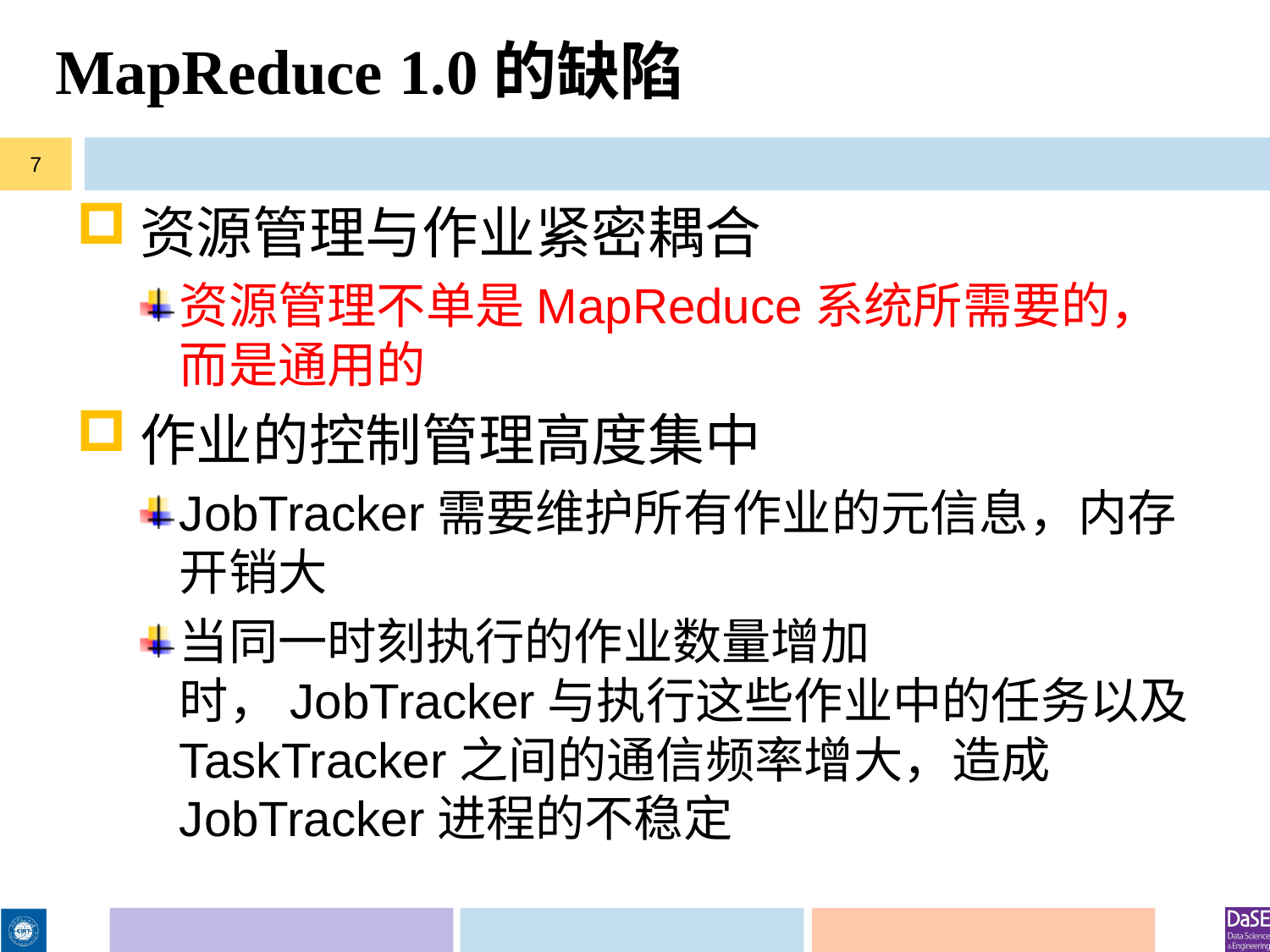

# MapReduce 1.0的缺陷
7
资源管理与作业紧密耦合
资源管理不单是MapReduce系统所需要的，而是通用的
作业的控制管理高度集中
JobTracker需要维护所有作业的元信息，内存开销大
当同一时刻执行的作业数量增加时，JobTracker与执行这些作业中的任务以及TaskTracker之间的通信频率增大，造成JobTracker进程的不稳定